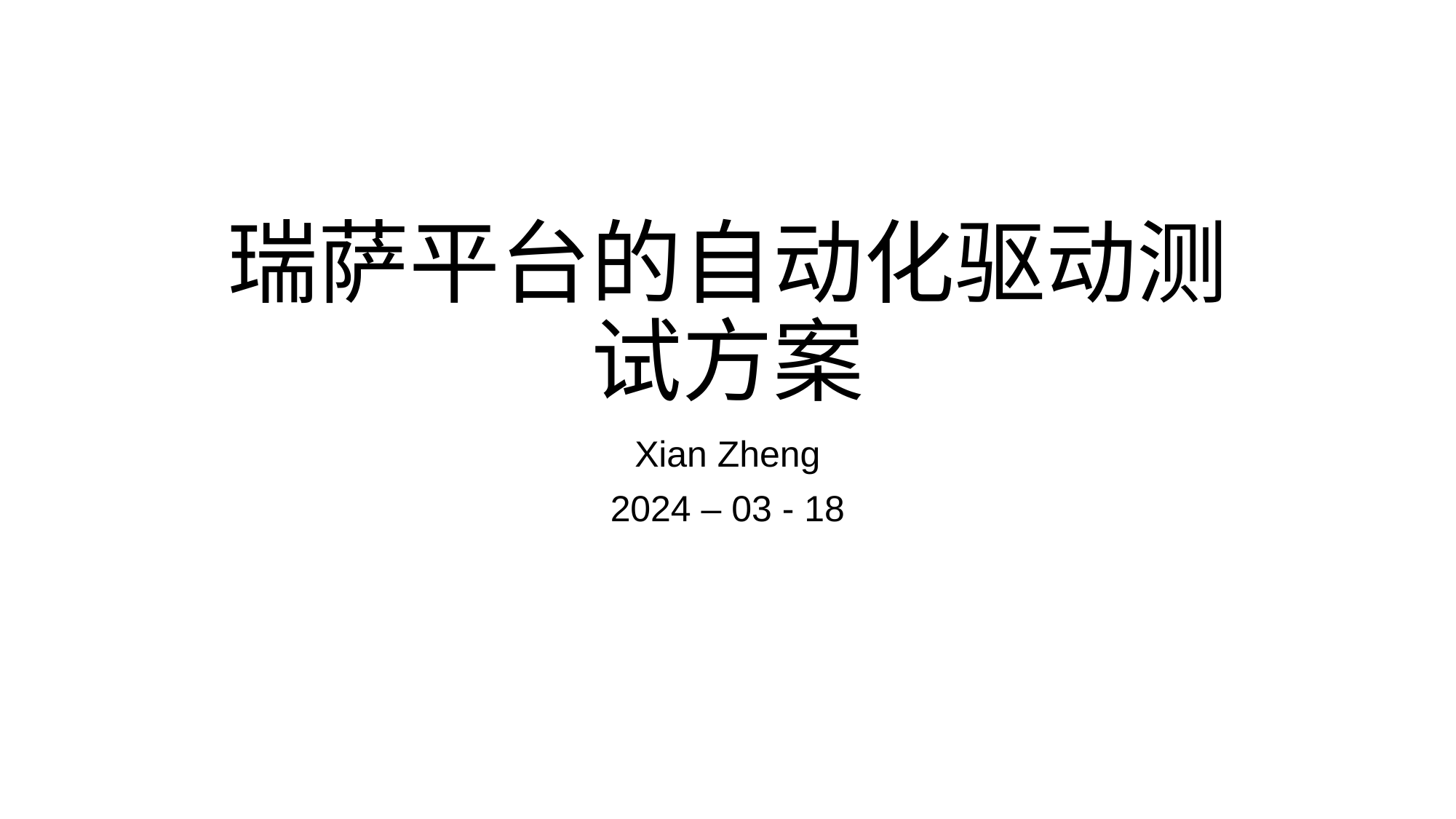

# 瑞萨平台的自动化驱动测试方案
Xian Zheng
2024 – 03 - 18